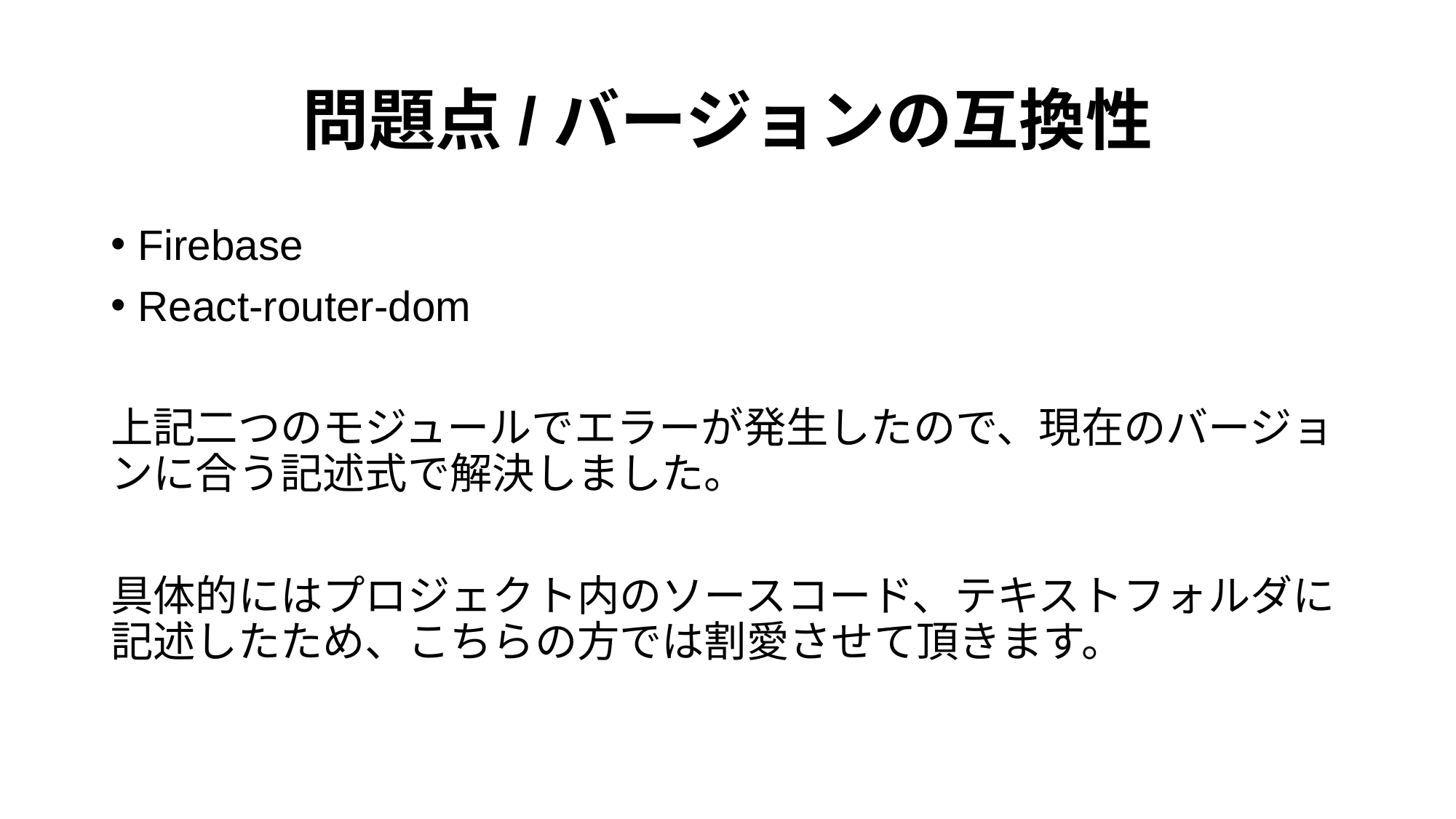

# 問題点/バージョンの互換性
Firebase
React-router-dom

上記二つのモジュールでエラーが発生したので、現在のバージョンに合う記述式で解決しました。

具体的にはプロジェクト内のソースコード、テキストフォルダに記述したため、こちらの方では割愛させて頂きます。